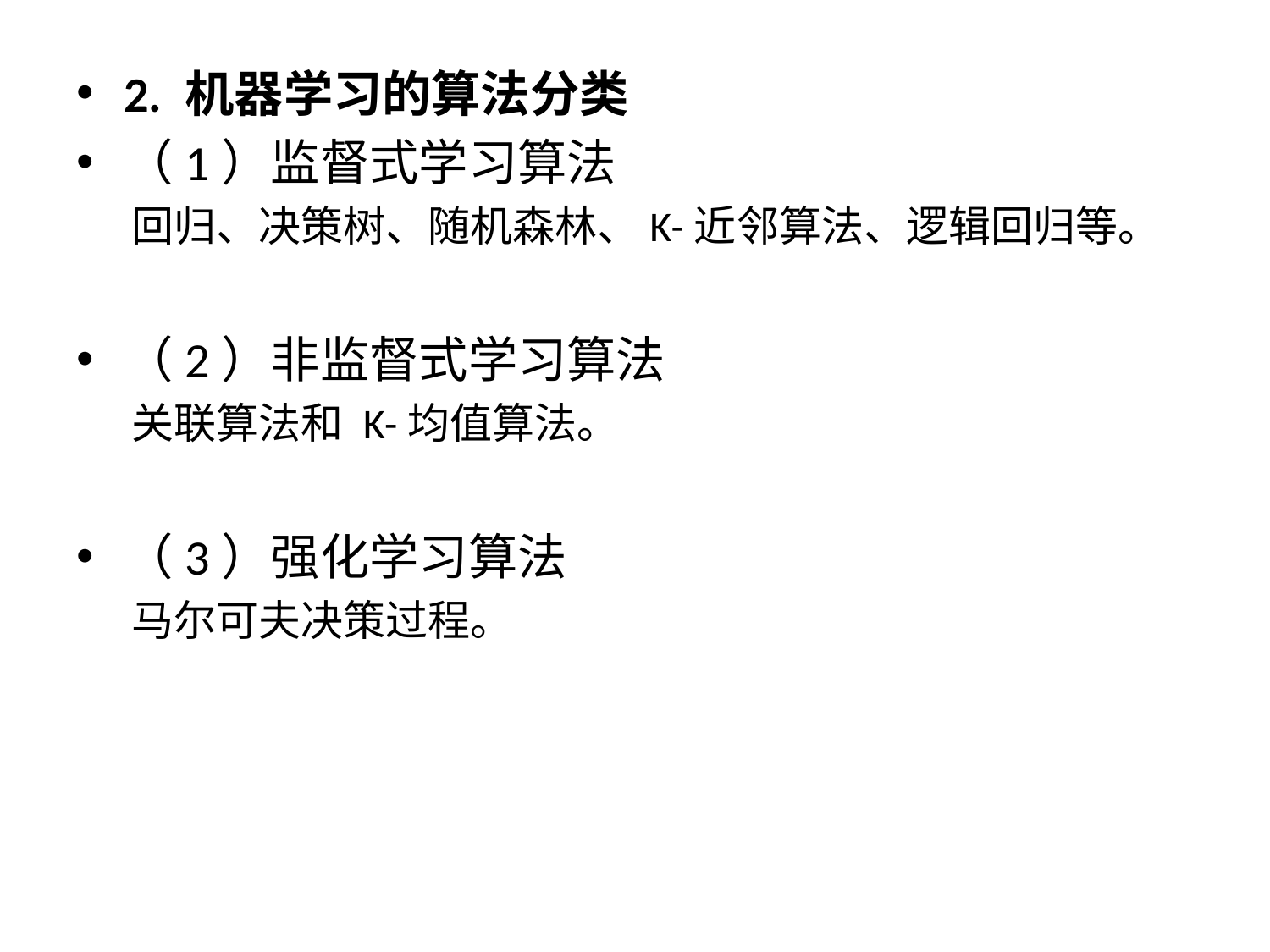

2. 机器学习的算法分类
（1）监督式学习算法
回归、决策树、随机森林、K-近邻算法、逻辑回归等。

（2）非监督式学习算法
关联算法和 K-均值算法。

（3）强化学习算法
马尔可夫决策过程。